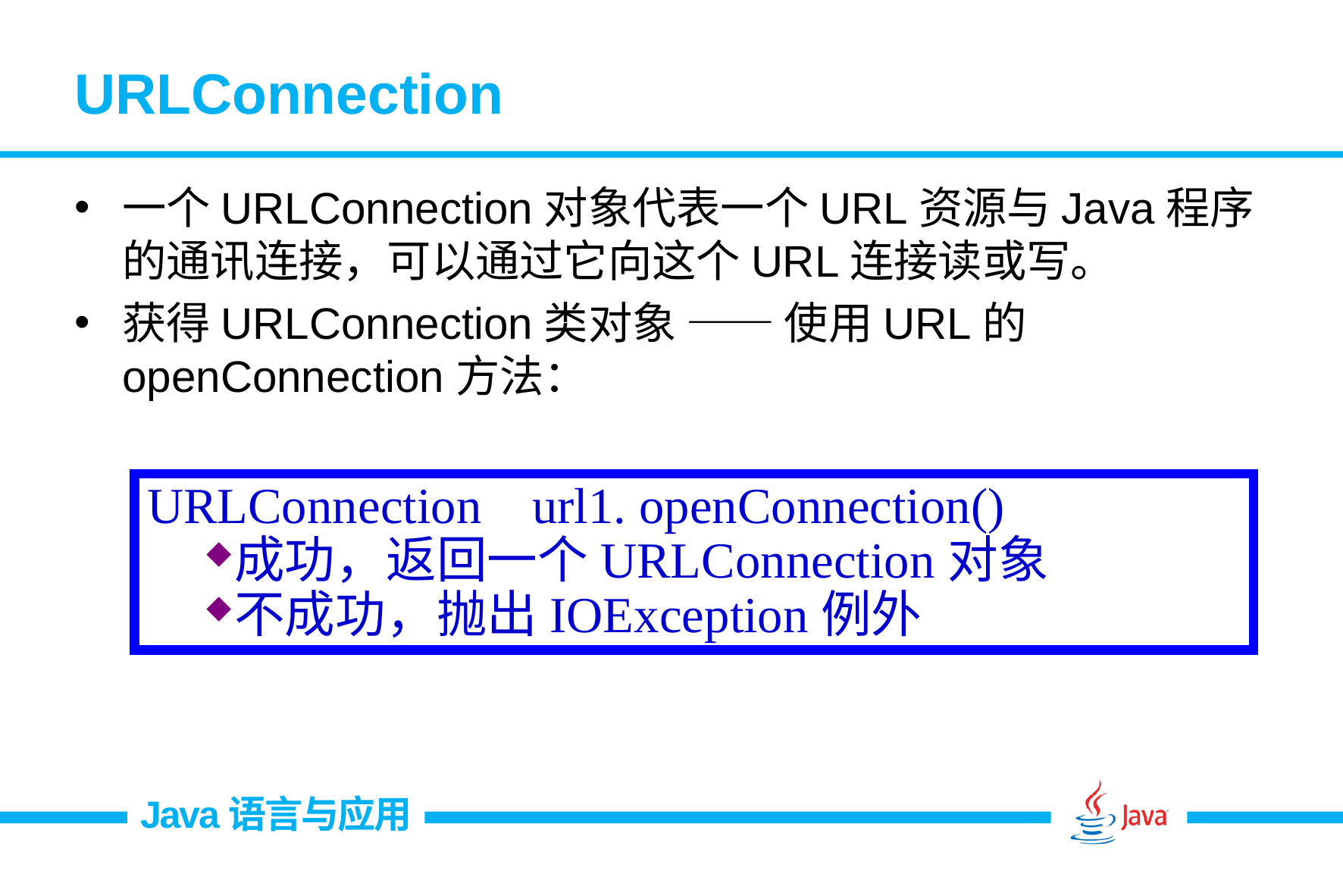

# URLConnection
一个URLConnection对象代表一个URL资源与Java程序的通讯连接，可以通过它向这个URL连接读或写。
获得URLConnection类对象 —— 使用URL的openConnection方法：

URLConnection    url1. openConnection()
成功，返回一个URLConnection对象
不成功，抛出IOException例外